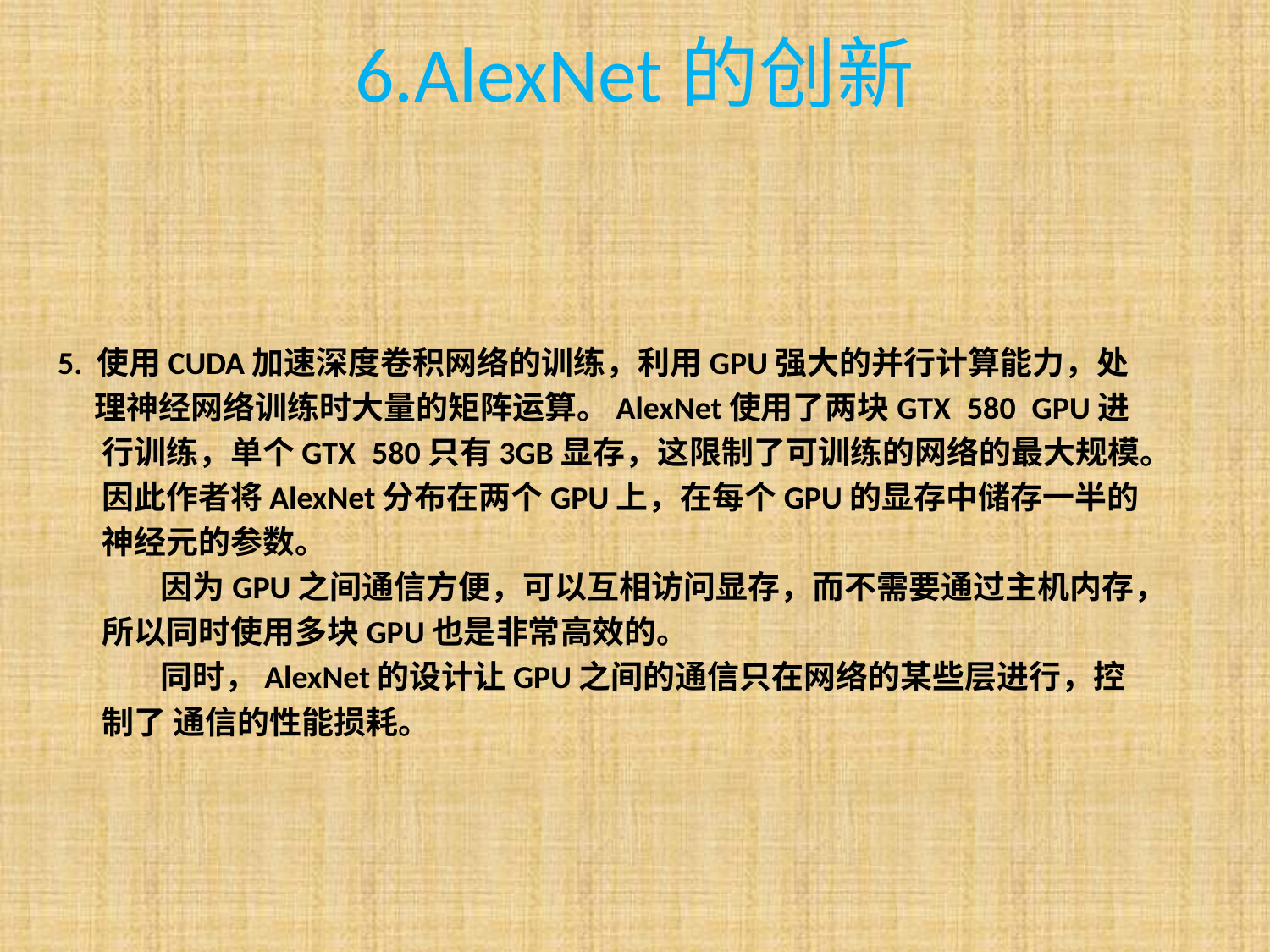

# 6.AlexNet的创新

5. 使用CUDA加速深度卷积网络的训练，利用GPU强大的并行计算能力，处
    理神经网络训练时大量的矩阵运算。AlexNet使用了两块GTX 580 GPU进
     行训练，单个GTX 580只有3GB显存，这限制了可训练的网络的最大规模。
     因此作者将AlexNet分布在两个GPU上，在每个GPU的显存中储存一半的
     神经元的参数。
             因为GPU之间通信方便，可以互相访问显存，而不需要通过主机内存，
     所以同时使用多块GPU也是非常高效的。
             同时，AlexNet的设计让GPU之间的通信只在网络的某些层进行，控
     制了 通信的性能损耗。